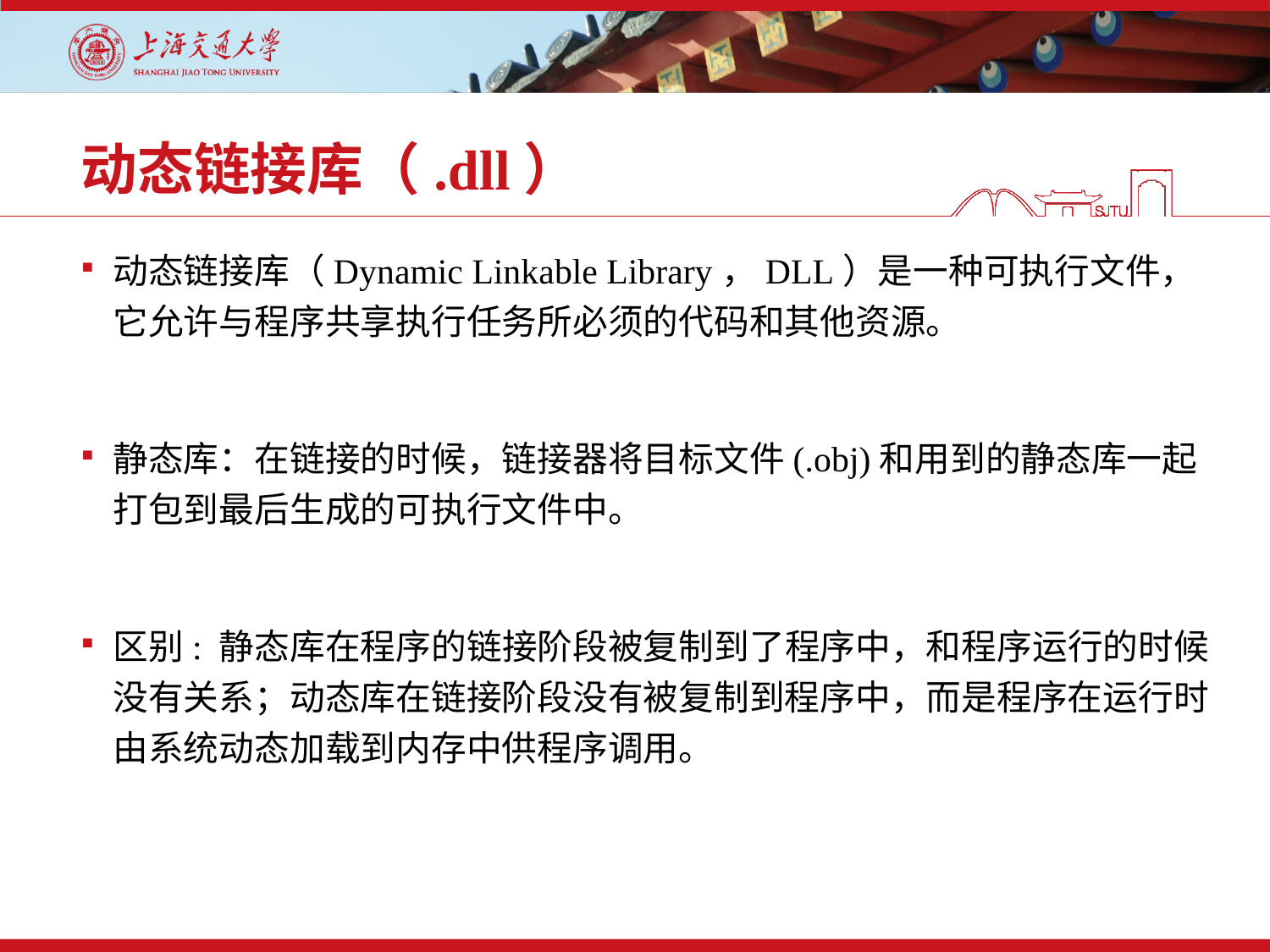

# 动态链接库（.dll）
动态链接库（Dynamic Linkable Library，DLL）是一种可执行文件，它允许与程序共享执行任务所必须的代码和其他资源。

静态库：在链接的时候，链接器将目标文件(.obj)和用到的静态库一起打包到最后生成的可执行文件中。

区别: 静态库在程序的链接阶段被复制到了程序中，和程序运行的时候没有关系；动态库在链接阶段没有被复制到程序中，而是程序在运行时由系统动态加载到内存中供程序调用。